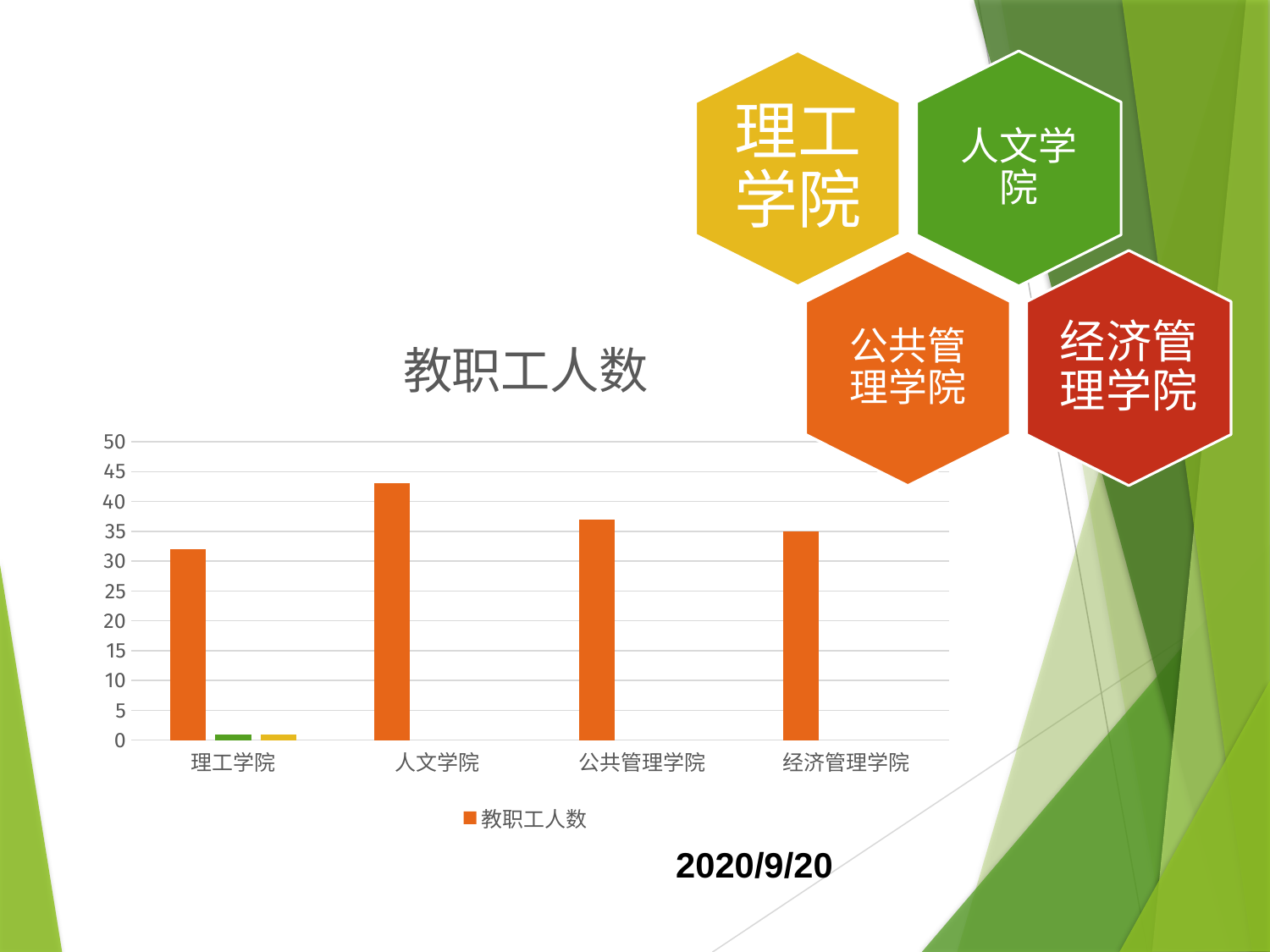

人文学院

理工学院
公共管理学院
经济管理学院

[unsupported chart]

2020/9/20